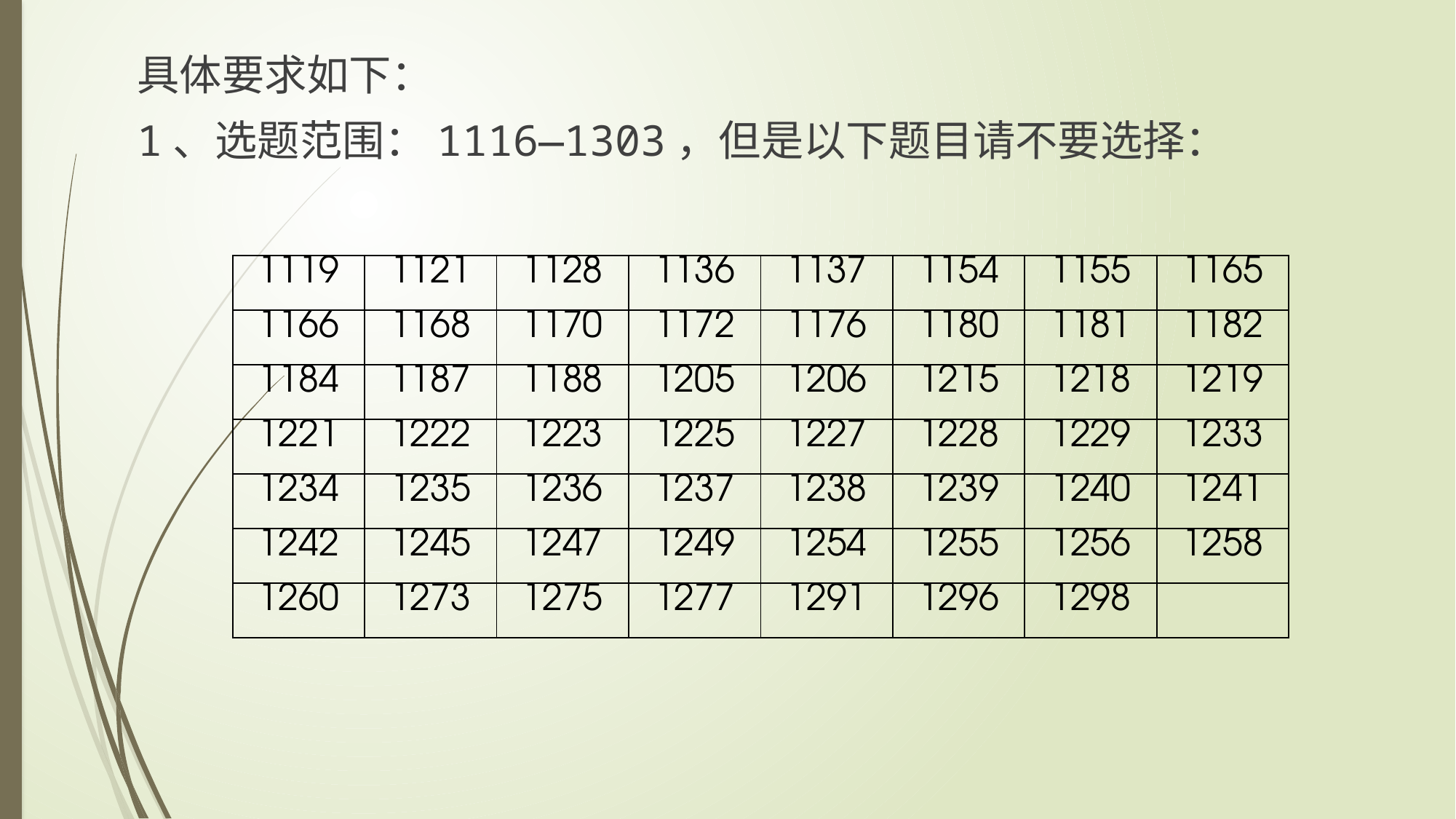

具体要求如下：
1、选题范围：1116—1303，但是以下题目请不要选择：
| 1119 | 1121 | 1128 | 1136 | 1137 | 1154 | 1155 | 1165 |
| --- | --- | --- | --- | --- | --- | --- | --- |
| 1166 | 1168 | 1170 | 1172 | 1176 | 1180 | 1181 | 1182 |
| 1184 | 1187 | 1188 | 1205 | 1206 | 1215 | 1218 | 1219 |
| 1221 | 1222 | 1223 | 1225 | 1227 | 1228 | 1229 | 1233 |
| 1234 | 1235 | 1236 | 1237 | 1238 | 1239 | 1240 | 1241 |
| 1242 | 1245 | 1247 | 1249 | 1254 | 1255 | 1256 | 1258 |
| 1260 | 1273 | 1275 | 1277 | 1291 | 1296 | 1298 |  |